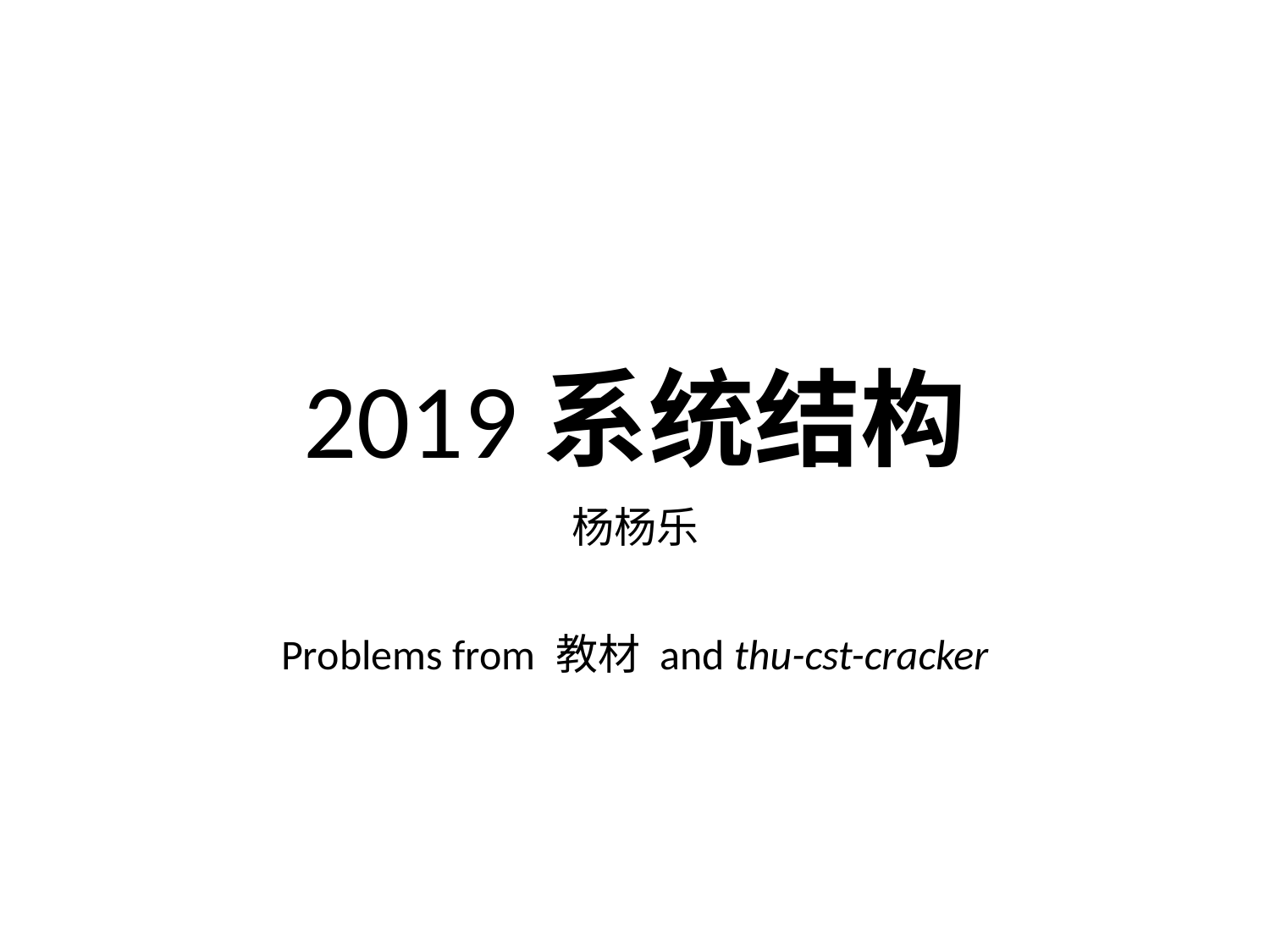

# 2019系统结构
杨杨乐

Problems from 教材 and thu-cst-cracker